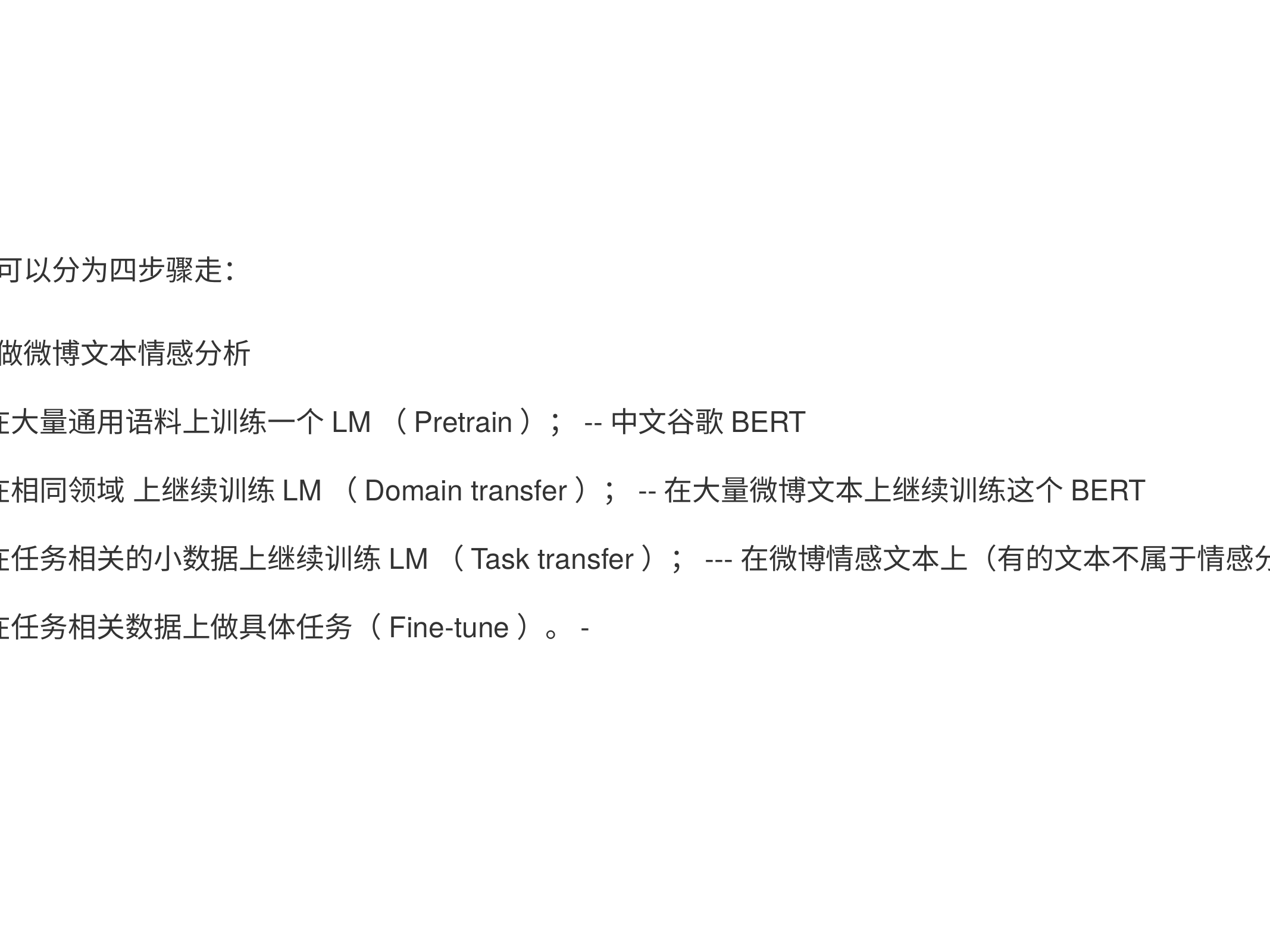

我们可以分为四步骤走：
比如做微博文本情感分析
在大量通用语料上训练一个LM（Pretrain）；--中文谷歌BERT
在相同领域 上继续训练LM（Domain transfer）；--在大量微博文本上继续训练这个BERT
在任务相关的小数据上继续训练LM（Task transfer）；---在微博情感文本上（有的文本不属于情感分析的范畴）
在任务相关数据上做具体任务（Fine-tune）。-